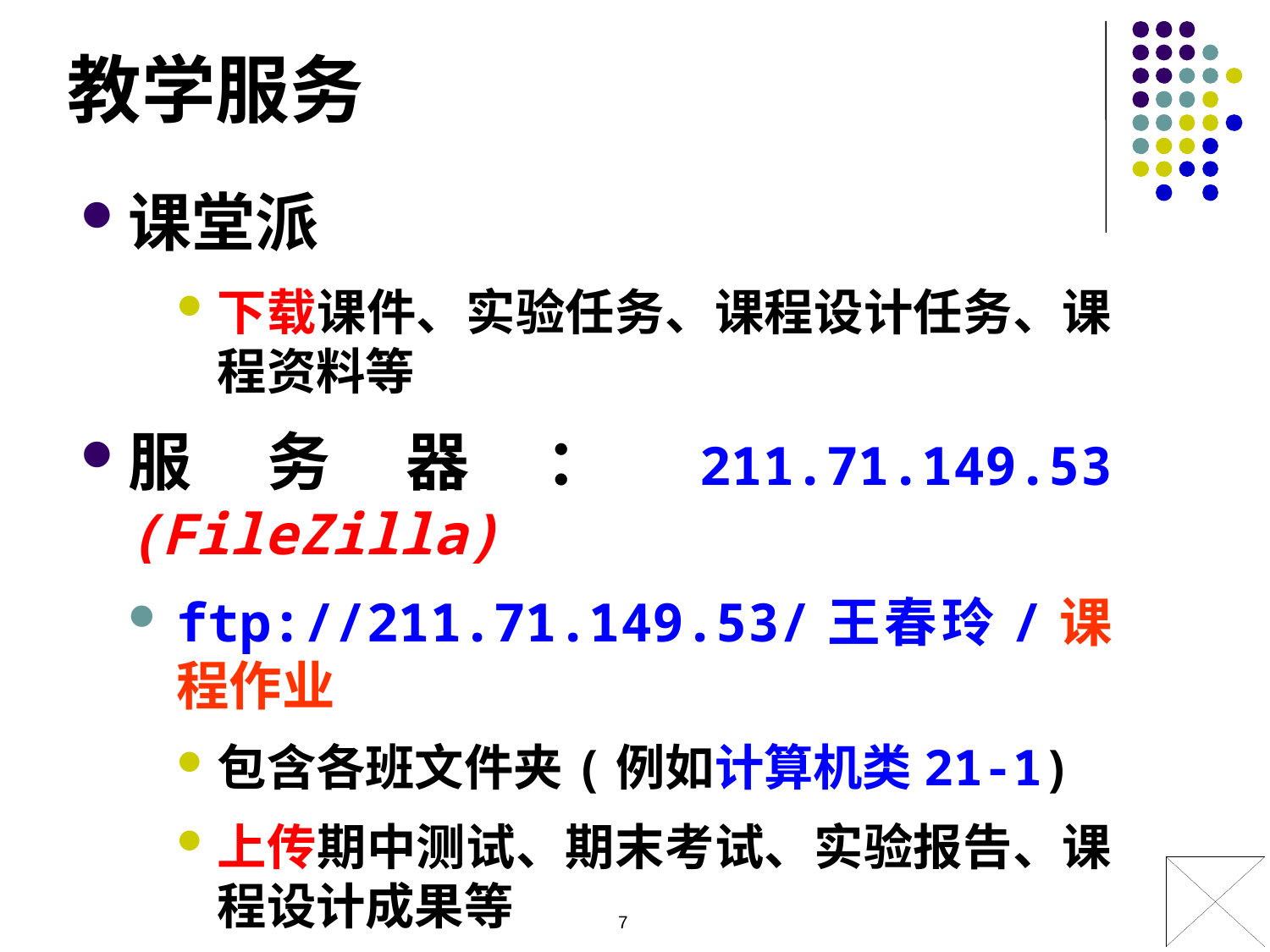

教学服务
课堂派
下载课件、实验任务、课程设计任务、课程资料等
服务器：211.71.149.53 (FileZilla)
ftp://211.71.149.53/王春玲/课程作业
包含各班文件夹(例如计算机类21-1)
上传期中测试、期末考试、实验报告、课程设计成果等
7